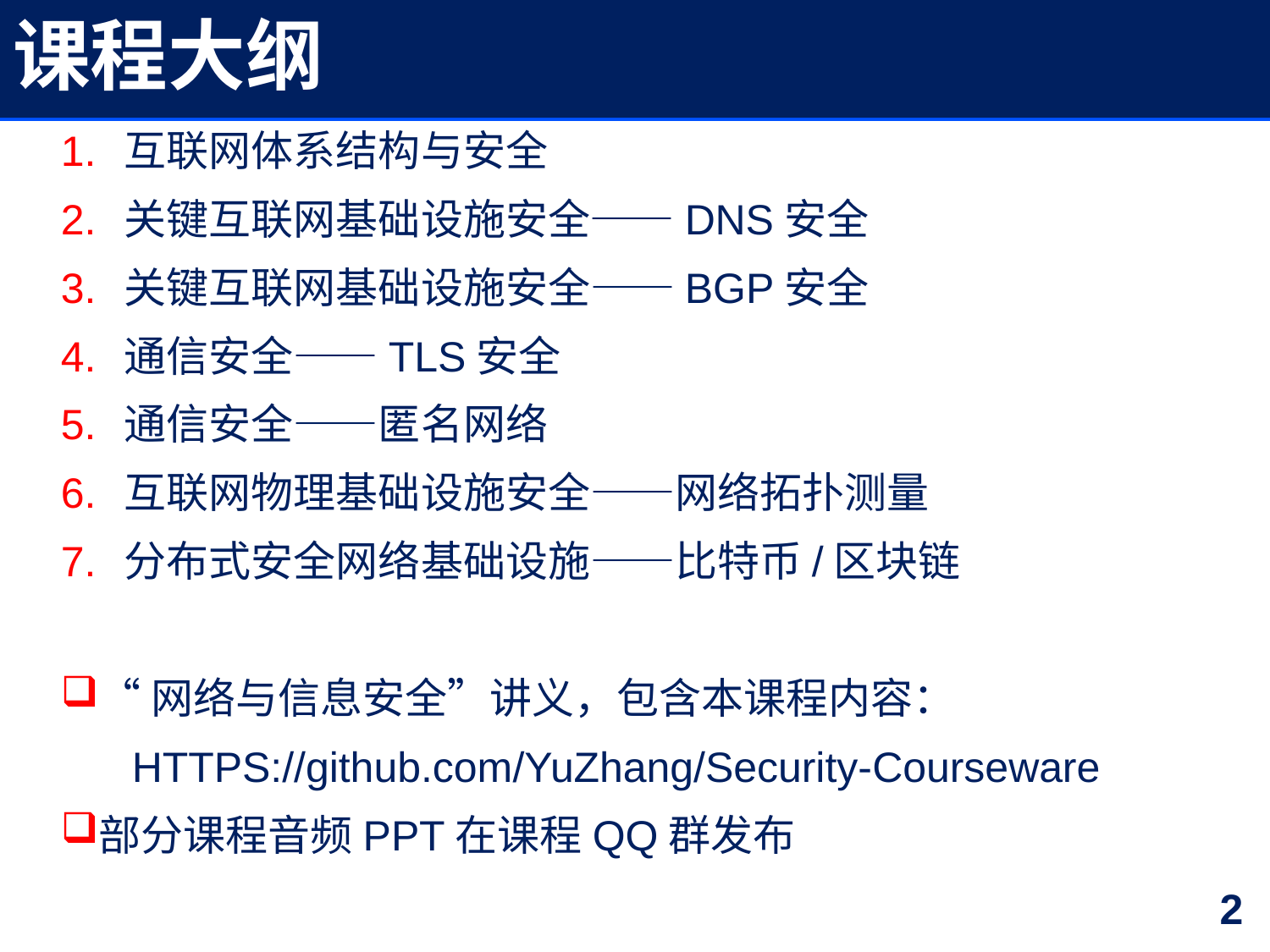

# 课程大纲
互联网体系结构与安全
关键互联网基础设施安全——DNS安全
关键互联网基础设施安全——BGP安全
通信安全——TLS安全
通信安全——匿名网络
互联网物理基础设施安全——网络拓扑测量
分布式安全网络基础设施——比特币/区块链

“网络与信息安全”讲义，包含本课程内容：
      HTTPS://github.com/YuZhang/Security-Courseware
部分课程音频PPT在课程QQ群发布

2